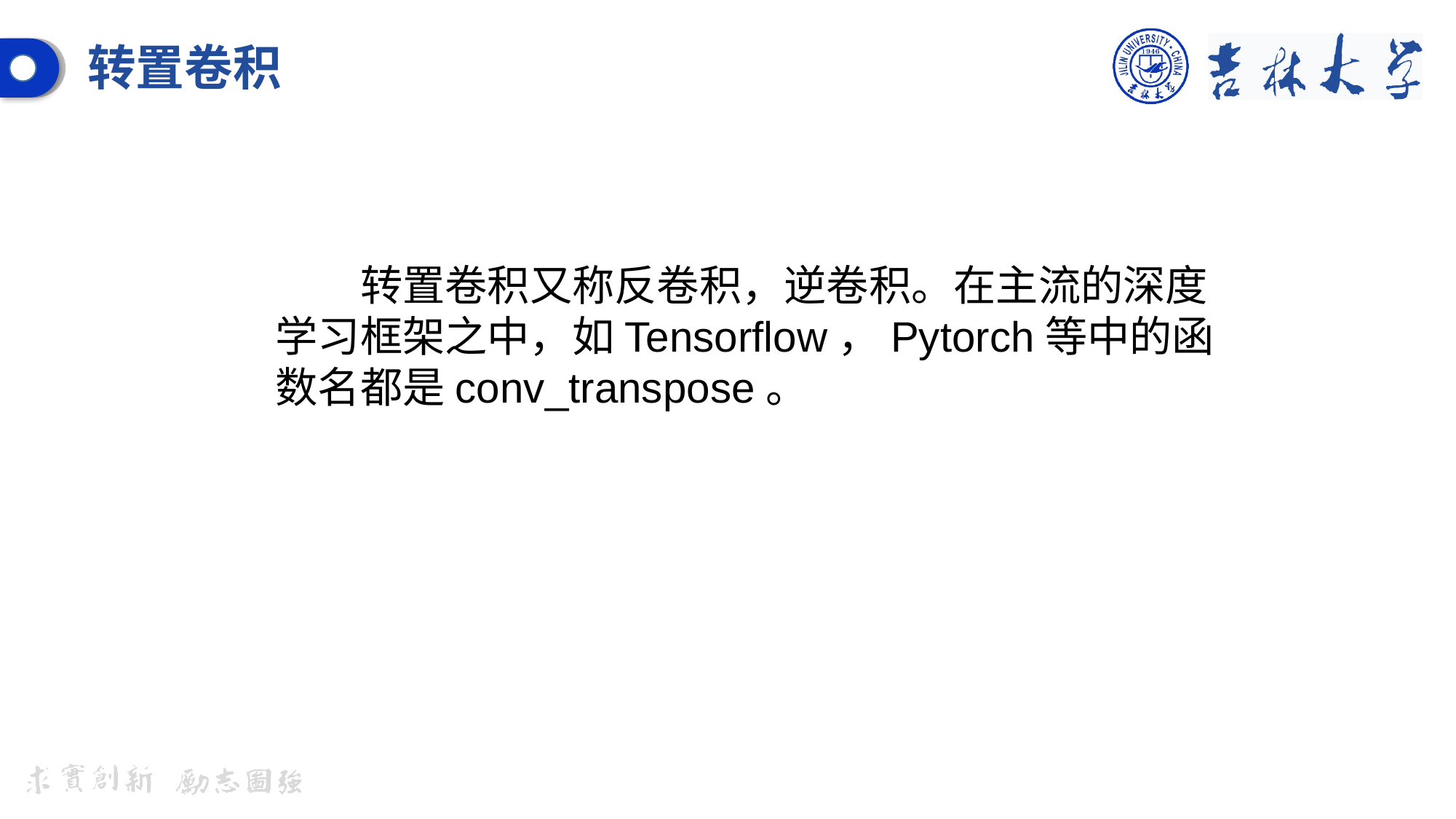

转置卷积
转置卷积又称反卷积，逆卷积。在主流的深度学习框架之中，如Tensorflow，Pytorch等中的函数名都是conv_transpose。